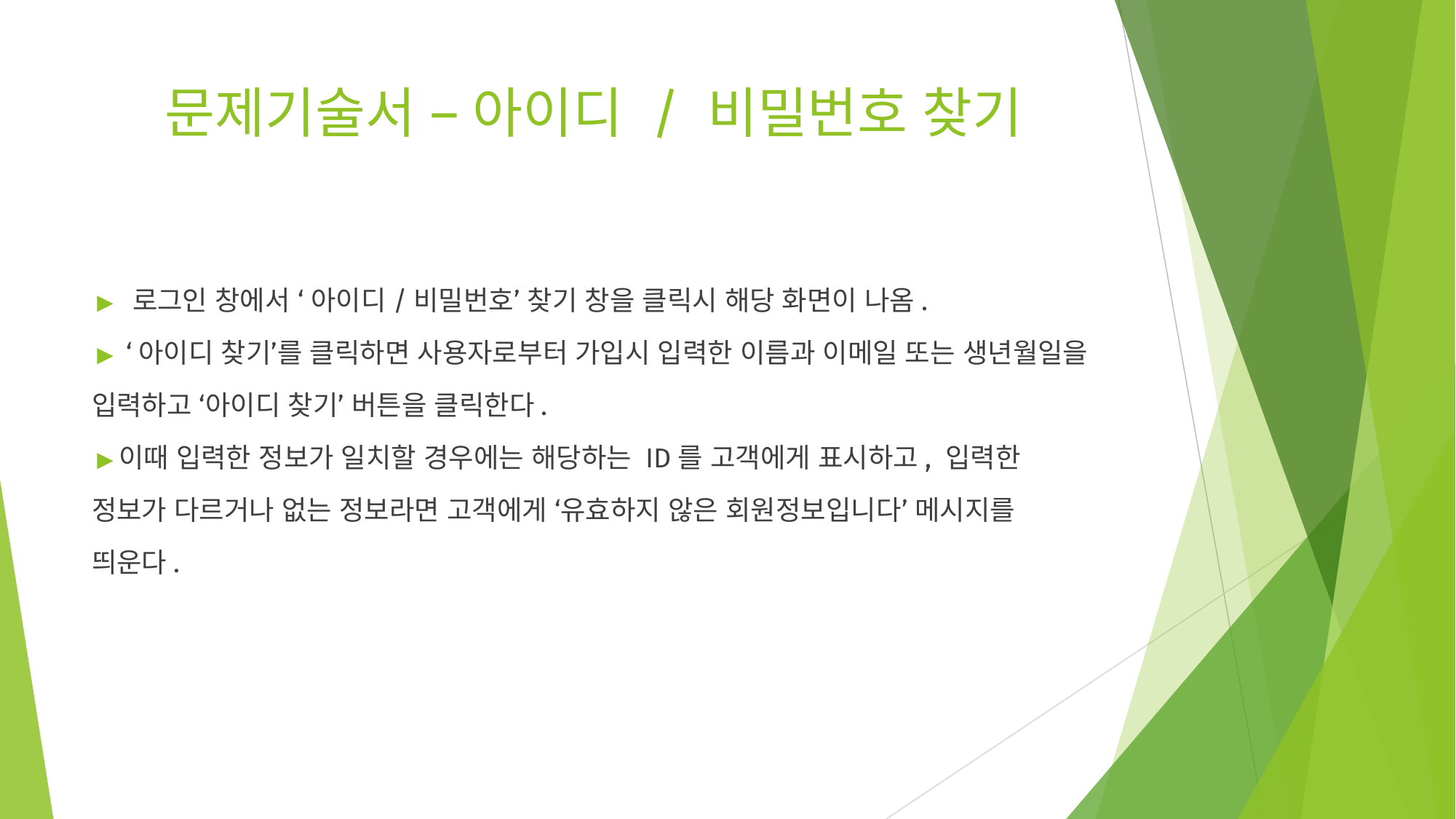

# 문제기술서 – 아이디 / 비밀번호 찾기
 로그인 창에서 ‘ 아이디/비밀번호’ 찾기 창을 클릭시 해당 화면이 나옴.
 ‘아이디 찾기’를 클릭하면 사용자로부터 가입시 입력한 이름과 이메일 또는 생년월일을 입력하고 ‘아이디 찾기’ 버튼을 클릭한다.
이때 입력한 정보가 일치할 경우에는 해당하는 ID를 고객에게 표시하고, 입력한 정보가 다르거나 없는 정보라면 고객에게 ‘유효하지 않은 회원정보입니다’ 메시지를 띄운다.